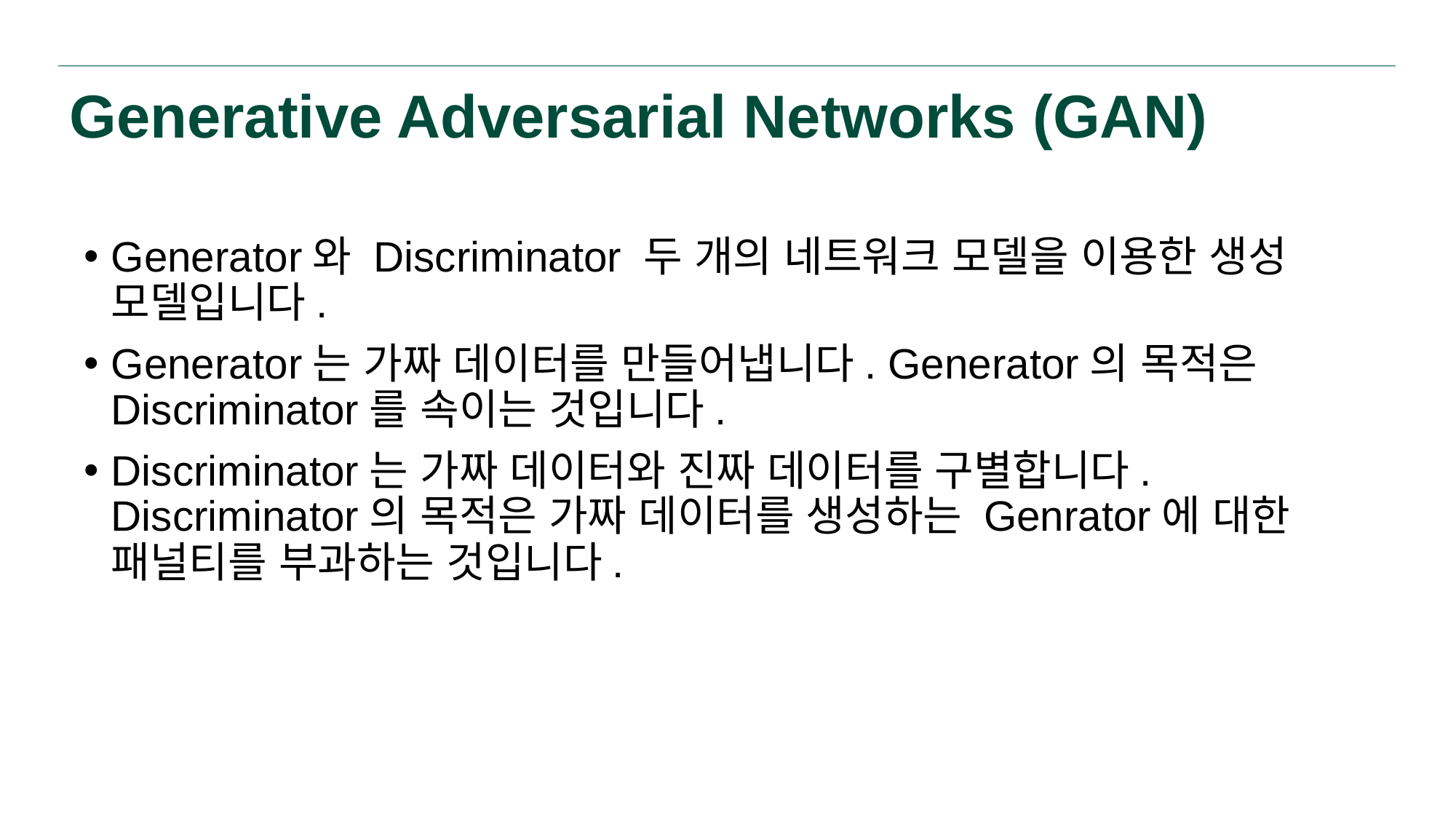

# Generative Adversarial Networks (GAN)
Generator와 Discriminator 두 개의 네트워크 모델을 이용한 생성 모델입니다.
Generator는 가짜 데이터를 만들어냅니다. Generator의 목적은 Discriminator를 속이는 것입니다.
Discriminator는 가짜 데이터와 진짜 데이터를 구별합니다. Discriminator의 목적은 가짜 데이터를 생성하는 Genrator에 대한 패널티를 부과하는 것입니다.